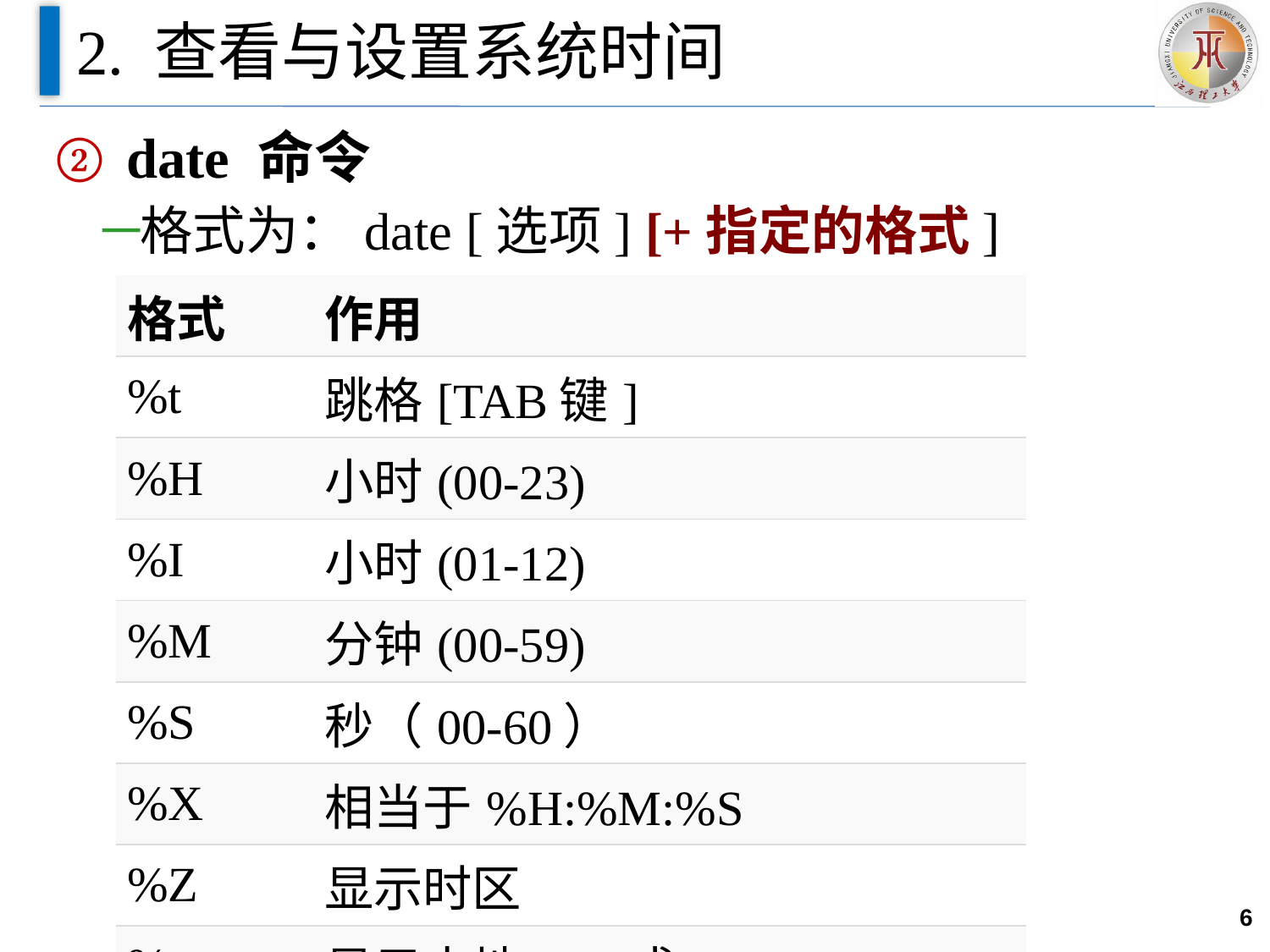

# 2. 查看与设置系统时间
date 命令
格式为：date [选项] [+指定的格式]

| 格式 | 作用 |
| --- | --- |
| %t | 跳格[TAB键] |
| %H | 小时(00-23) |
| %I | 小时(01-12) |
| %M | 分钟(00-59) |
| %S | 秒（00-60） |
| %X | 相当于%H:%M:%S |
| %Z | 显示时区 |
| %p | 显示本地AM或PM |
6